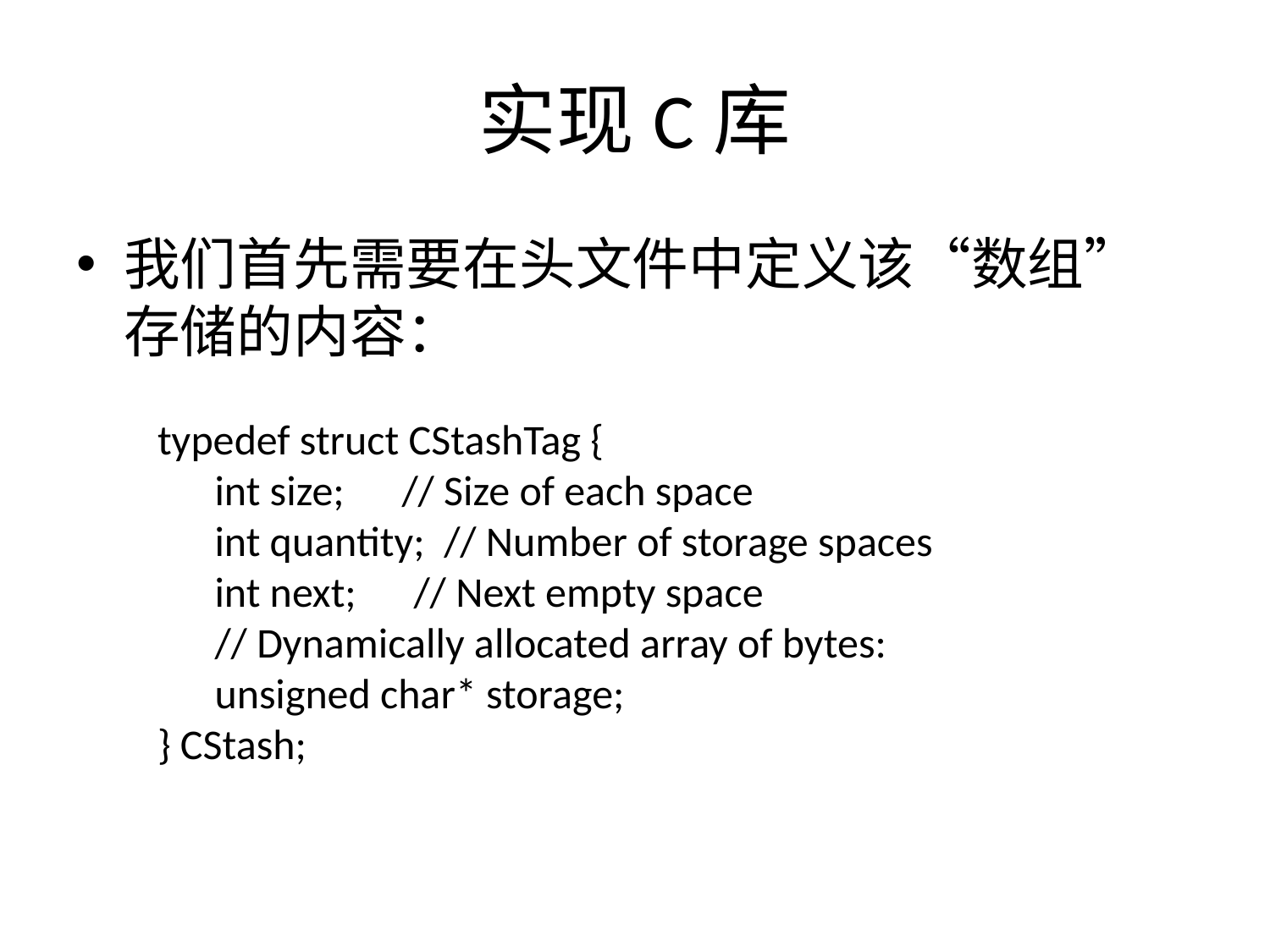

# 实现C库
我们首先需要在头文件中定义该“数组”存储的内容：

typedef struct CStashTag {
      int size;      // Size of each space
      int quantity;  // Number of storage spaces
      int next;      // Next empty space
      // Dynamically allocated array of bytes:
      unsigned char* storage;
} CStash;